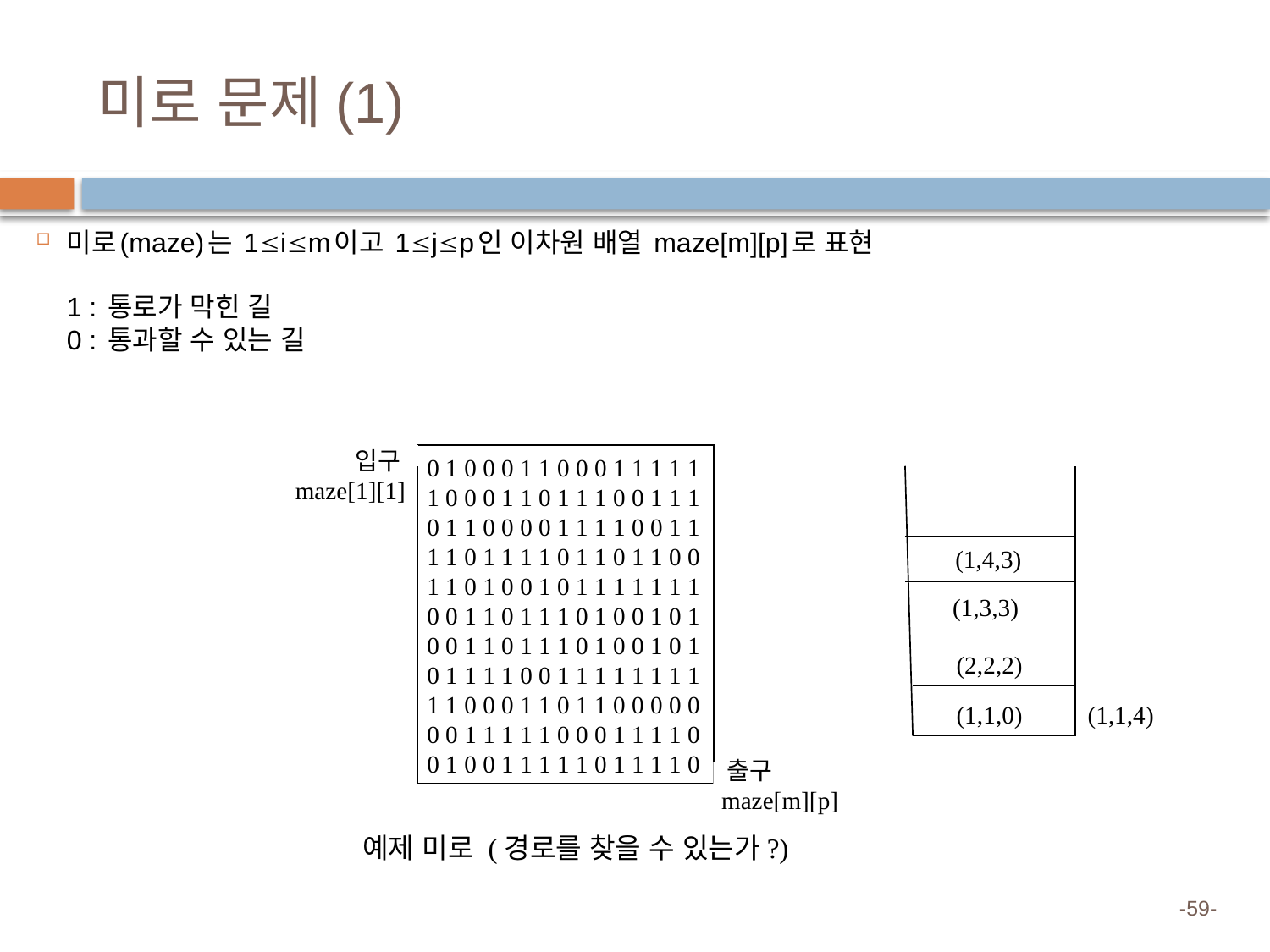

# 미로 문제(1)
미로(maze)는 1≤i≤m이고 1≤j≤p인 이차원 배열 maze[m][p]로 표현
1 : 통로가 막힌 길
0 : 통과할 수 있는 길

         입구
maze[1][1]

0 1 0 0 0 1 1 0 0 0 1 1 1 1 1
1 0 0 0 1 1 0 1 1 1 0 0 1 1 1
0 1 1 0 0 0 0 1 1 1 1 0 0 1 1
1 1 0 1 1 1 1 0 1 1 0 1 1 0 0
1 1 0 1 0 0 1 0 1 1 1 1 1 1 1
0 0 1 1 0 1 1 1 0 1 0 0 1 0 1
0 0 1 1 0 1 1 1 0 1 0 0 1 0 1
0 1 1 1 1 0 0 1 1 1 1 1 1 1 1
1 1 0 0 0 1 1 0 1 1 0 0 0 0 0
0 0 1 1 1 1 1 0 0 0 1 1 1 1 0
0 1 0 0 1 1 1 1 1 0 1 1 1 1 0
(1,4,3)
(1,3,3)
(2,2,2)
(1,1,4)
(1,1,0)
 출구
 maze[m][p]

예제 미로 (경로를 찾을 수 있는가?)